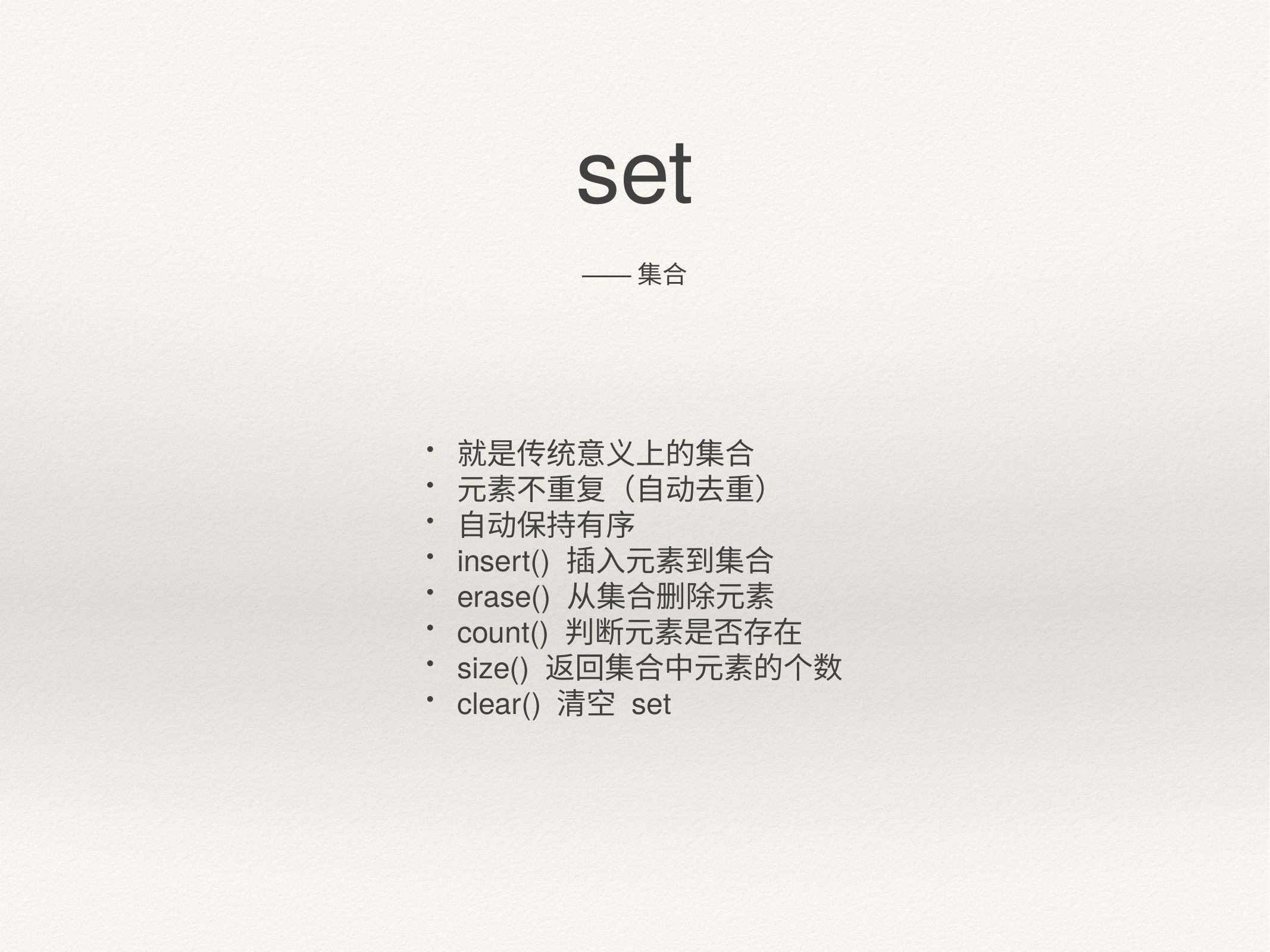

set
——集合
就是传统意义上的集合
元素不重复（自动去重）
自动保持有序
insert() 插入元素到集合
erase() 从集合删除元素
count() 判断元素是否存在
size() 返回集合中元素的个数
clear() 清空 set